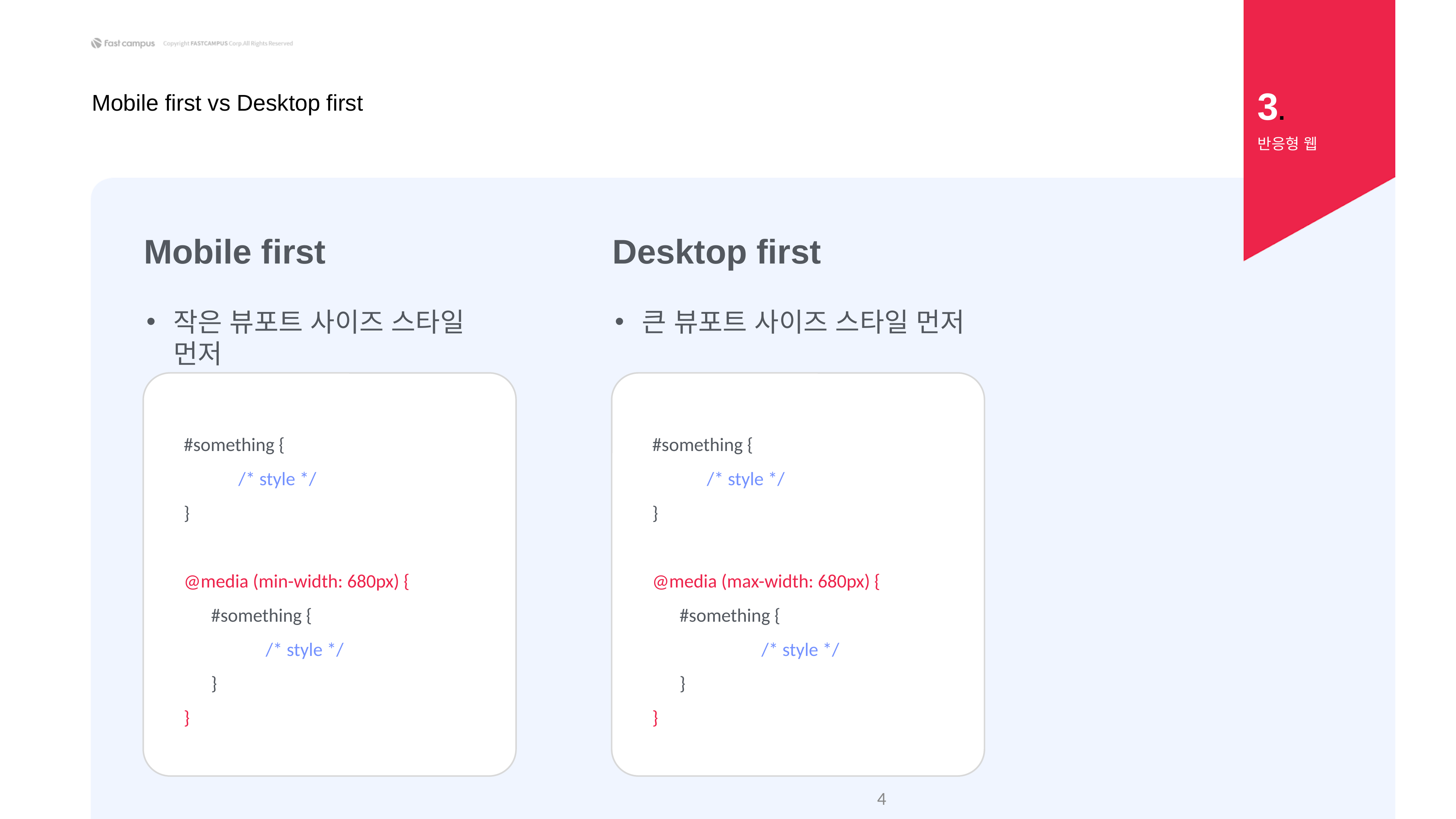

3.
Mobile first vs Desktop first
반응형 웹
Mobile first
Desktop first
작은 뷰포트 사이즈 스타일 먼저

큰 뷰포트 사이즈 스타일 먼저

#something {
	/* style */
}

@media (min-width: 680px) {
#something {
	/* style */
}
}
#something {
	/* style */
}

@media (max-width: 680px) {
#something {
		/* style */
}
}
4